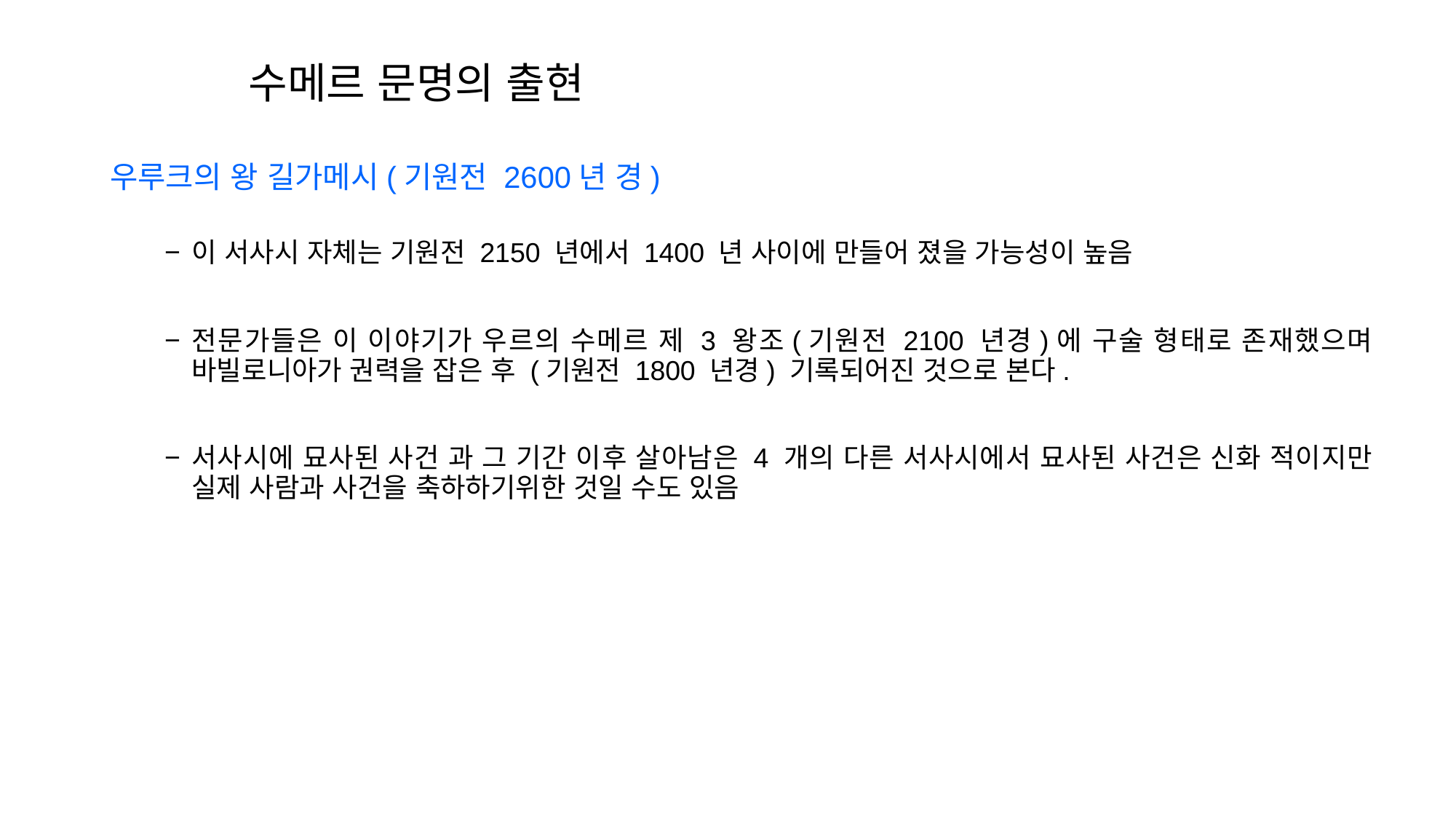

수메르 문명의 출현
우루크의 왕 길가메시(기원전 2600년 경)

이 서사시 자체는 기원전 2150 년에서 1400 년 사이에 만들어 졌을 가능성이 높음

전문가들은 이 이야기가 우르의 수메르 제 3 왕조(기원전 2100 년경)에 구술 형태로 존재했으며 바빌로니아가 권력을 잡은 후 (기원전 1800 년경) 기록되어진 것으로 본다.

서사시에 묘사된 사건 과 그 기간 이후 살아남은 4 개의 다른 서사시에서 묘사된 사건은 신화 적이지만 실제 사람과 사건을 축하하기위한 것일 수도 있음